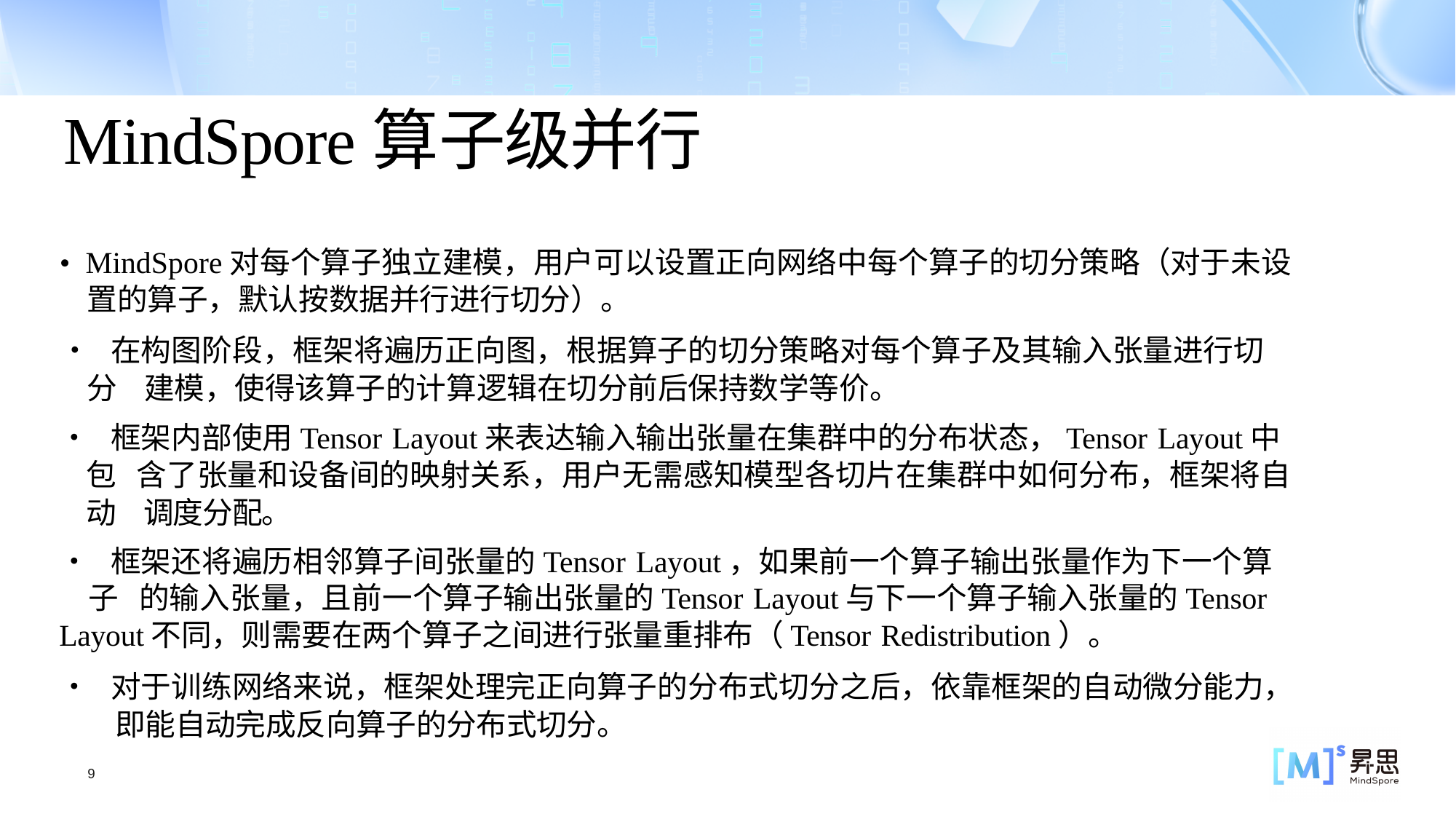

MindSpore算子级并行

•  MindSpore对每个算子独立建模，用户可以设置正向网络中每个算子的切分策略（对于未设 置的算子，默认按数据并行进行切分）。
•  在构图阶段，框架将遍历正向图，根据算子的切分策略对每个算子及其输入张量进行切分    建模，使得该算子的计算逻辑在切分前后保持数学等价。
•  框架内部使用Tensor Layout来表达输入输出张量在集群中的分布状态，Tensor Layout中包   含了张量和设备间的映射关系，用户无需感知模型各切片在集群中如何分布，框架将自动    调度分配。
•  框架还将遍历相邻算子间张量的Tensor Layout，如果前一个算子输出张量作为下一个算子   的输入张量，且前一个算子输出张量的Tensor Layout与下一个算子输入张量的Tensor
Layout不同，则需要在两个算子之间进行张量重排布（Tensor Redistribution）。

•  对于训练网络来说，框架处理完正向算子的分布式切分之后，依靠框架的自动微分能力，    即能自动完成反向算子的分布式切分。